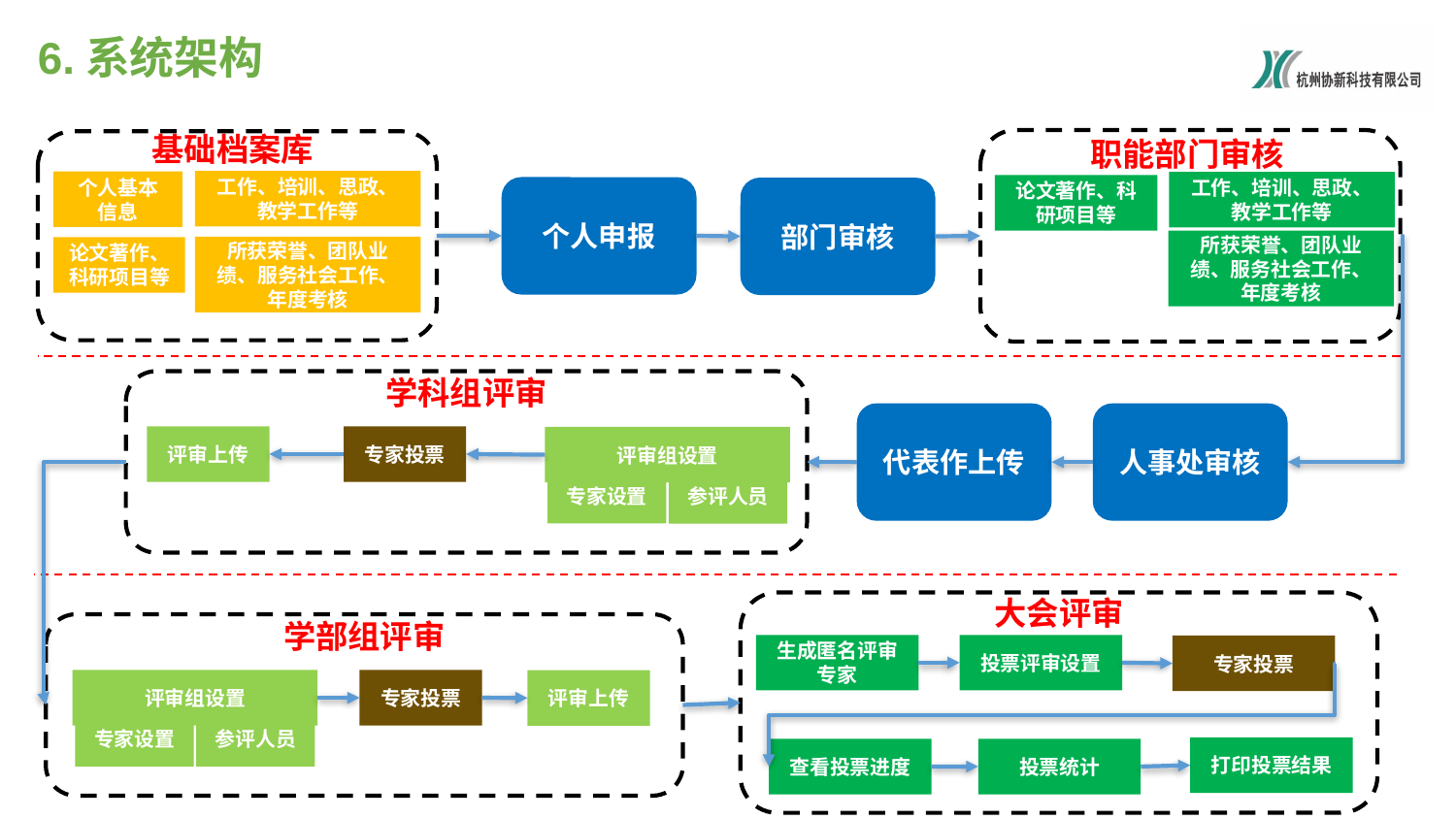

# 6.系统架构
基础档案库
职能部门审核

工作、培训、思政、教学工作等
个人基本信息
工作、培训、思政、教学工作等
论文著作、科研项目等
个人申报
部门审核
所获荣誉、团队业绩、服务社会工作、年度考核
所获荣誉、团队业绩、服务社会工作、年度考核
论文著作、科研项目等
学科组评审

代表作上传
人事处审核
评审上传
专家投票
评审组设置
专家设置
参评人员
大会评审

学部组评审

生成匿名评审专家
投票评审设置
专家投票
评审组设置
专家投票
评审上传
专家设置
参评人员
打印投票结果
投票统计
查看投票进度